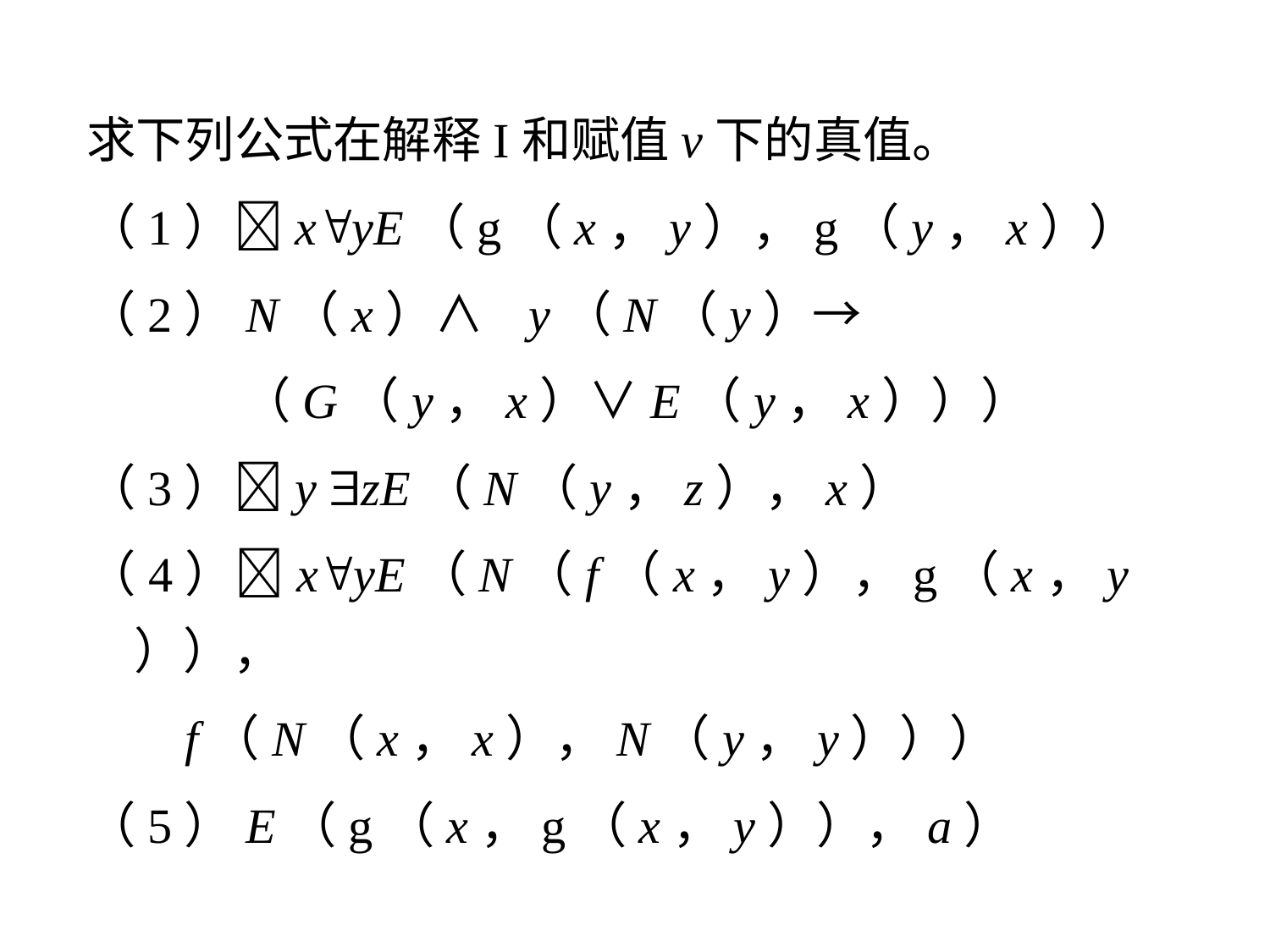

求下列公式在解释I和赋值v下的真值。
（1）∀x∀yE（g（x，y），g（y，x））
（2）N（x）∧   y（N（y）→
             （G（y，x）∨E（y，x）））
（3）∀y ∃zE（N（y，z），x）
（4）∀x∀yE（N（f（x，y），g（x，y）），
        f（N（x，x），N（y，y）））
（5）E（g（x，g（x，y）），a）